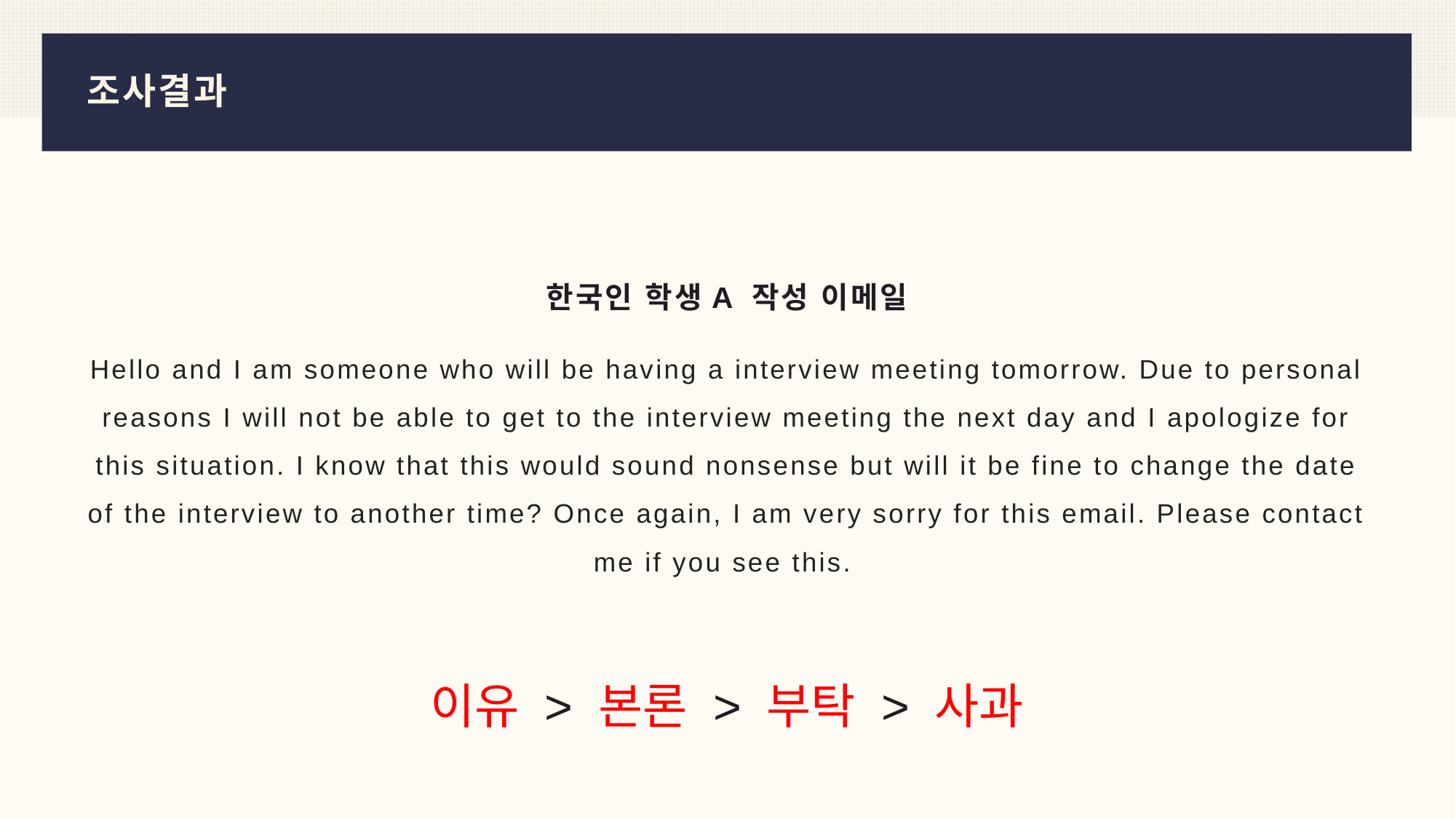

# 조사결과
한국인 학생A 작성 이메일
Hello and I am someone who will be having a interview meeting tomorrow. Due to personal reasons I will not be able to get to the interview meeting the next day and I apologize for this situation. I know that this would sound nonsense but will it be fine to change the date of the interview to another time? Once again, I am very sorry for this email. Please contact me if you see this.

이유 > 본론 > 부탁 > 사과